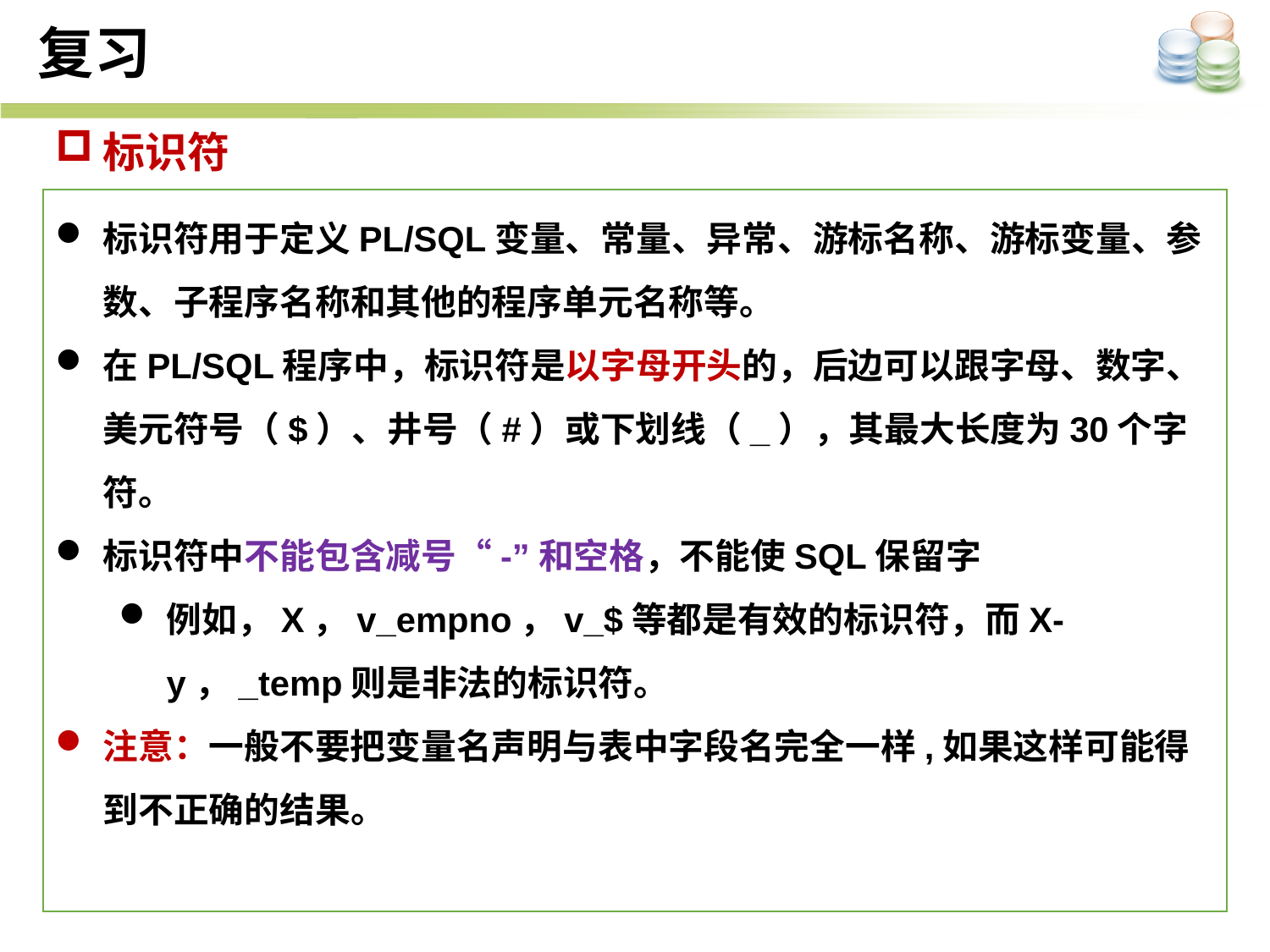

复习
标识符
标识符用于定义PL/SQL变量、常量、异常、游标名称、游标变量、参数、子程序名称和其他的程序单元名称等。
在PL/SQL程序中，标识符是以字母开头的，后边可以跟字母、数字、美元符号（$）、井号（#）或下划线（_），其最大长度为30个字符。
标识符中不能包含减号“-”和空格，不能使SQL保留字
例如，X，v_empno，v_$等都是有效的标识符，而X-y，_temp则是非法的标识符。
注意：一般不要把变量名声明与表中字段名完全一样,如果这样可能得到不正确的结果。
4